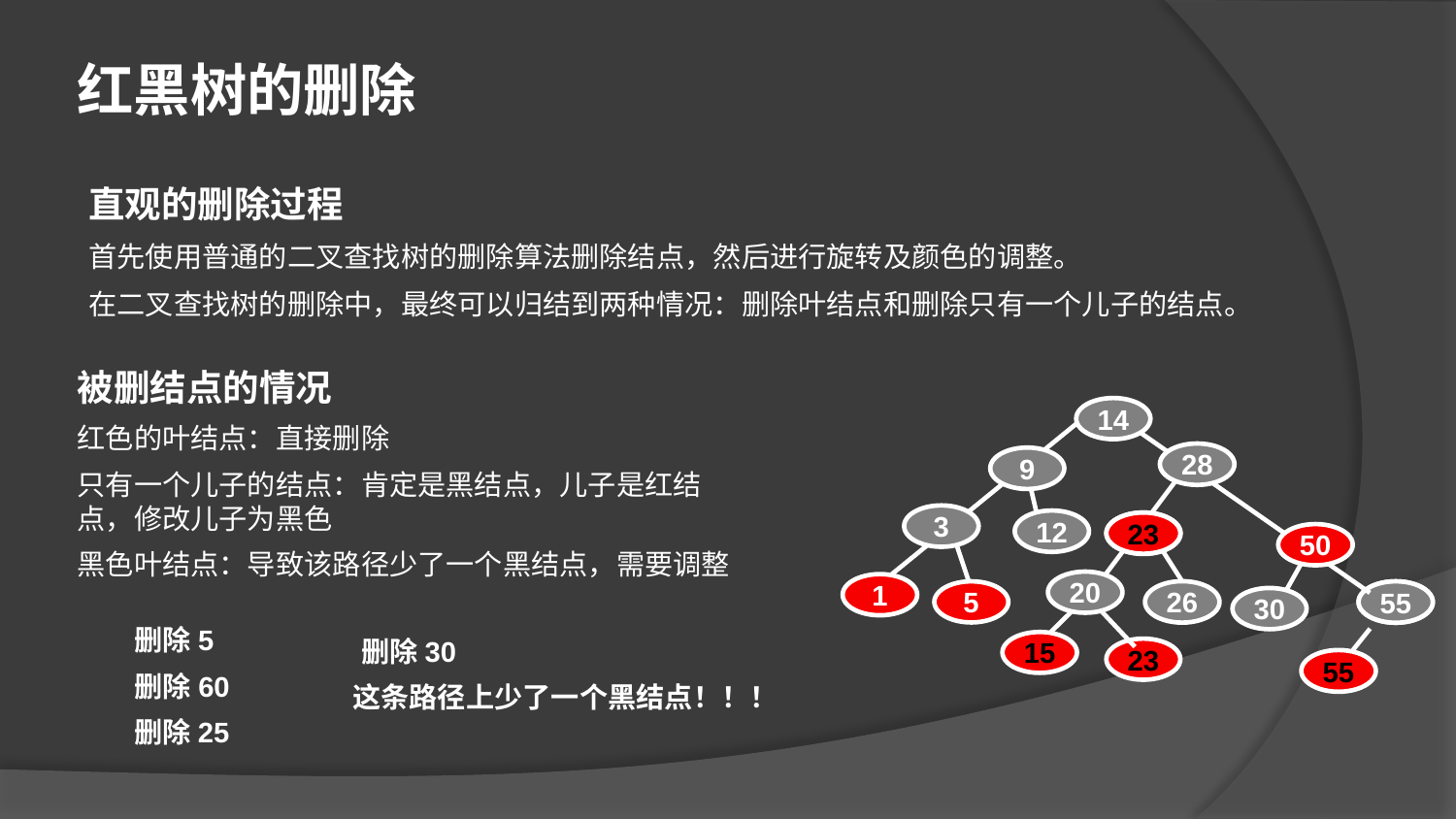

红黑树的删除
直观的删除过程
首先使用普通的二叉查找树的删除算法删除结点，然后进行旋转及颜色的调整。
在二叉查找树的删除中，最终可以归结到两种情况：删除叶结点和删除只有一个儿子的结点。
被删结点的情况
红色的叶结点：直接删除
只有一个儿子的结点：肯定是黑结点，儿子是红结点，修改儿子为黑色
黑色叶结点：导致该路径少了一个黑结点，需要调整
14

28
9

3
12
50

20
1
26

15
25
23

5

30
60
55

23
删除5
删除30

55
删除60
这条路径上少了一个黑结点！！！
删除25